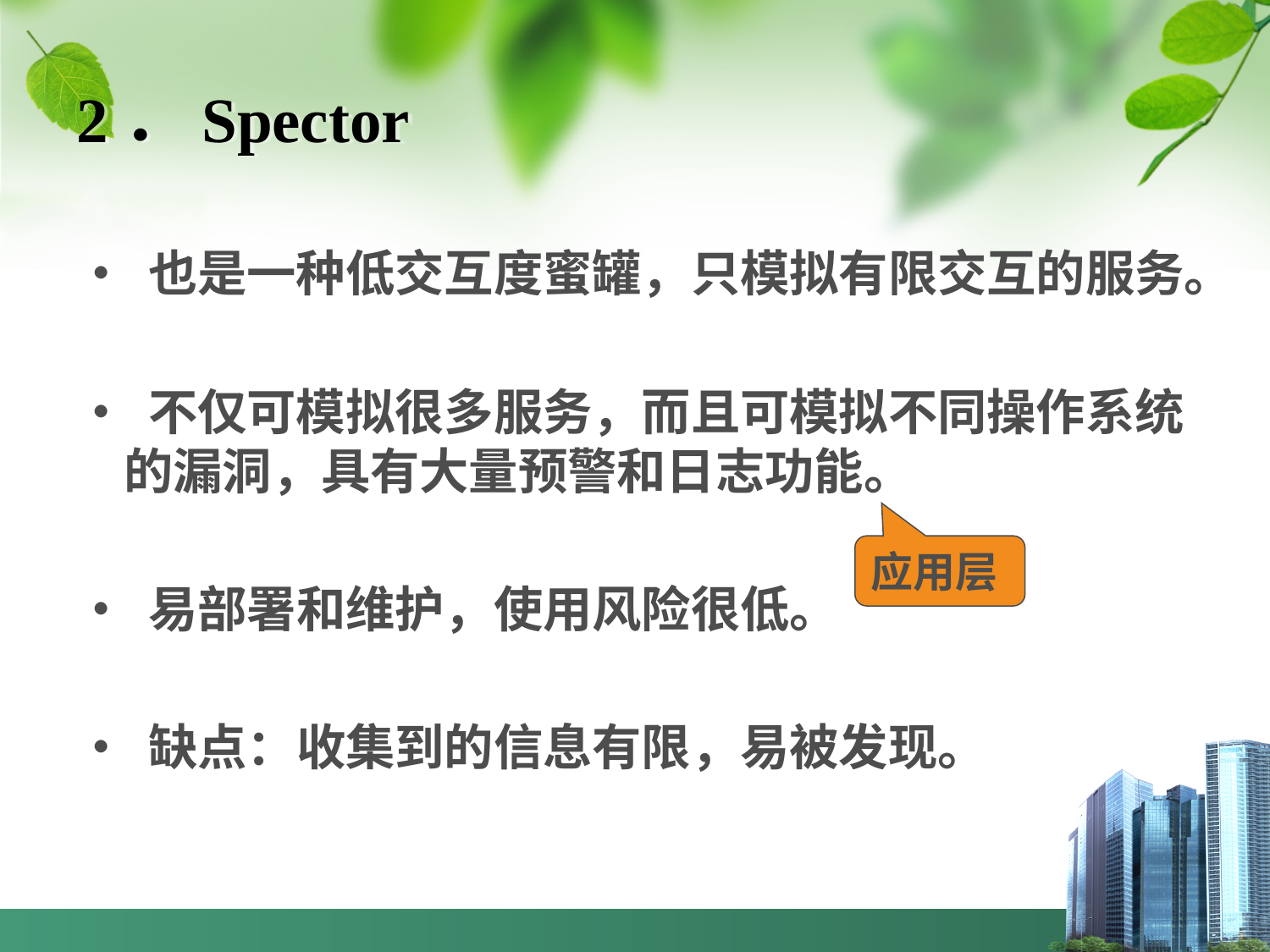

# 2．Spector
• 也是一种低交互度蜜罐，只模拟有限交互的服务。

• 不仅可模拟很多服务，而且可模拟不同操作系统的漏洞，具有大量预警和日志功能。

• 易部署和维护，使用风险很低。

• 缺点：收集到的信息有限，易被发现。

应用层
2018/6/3
47